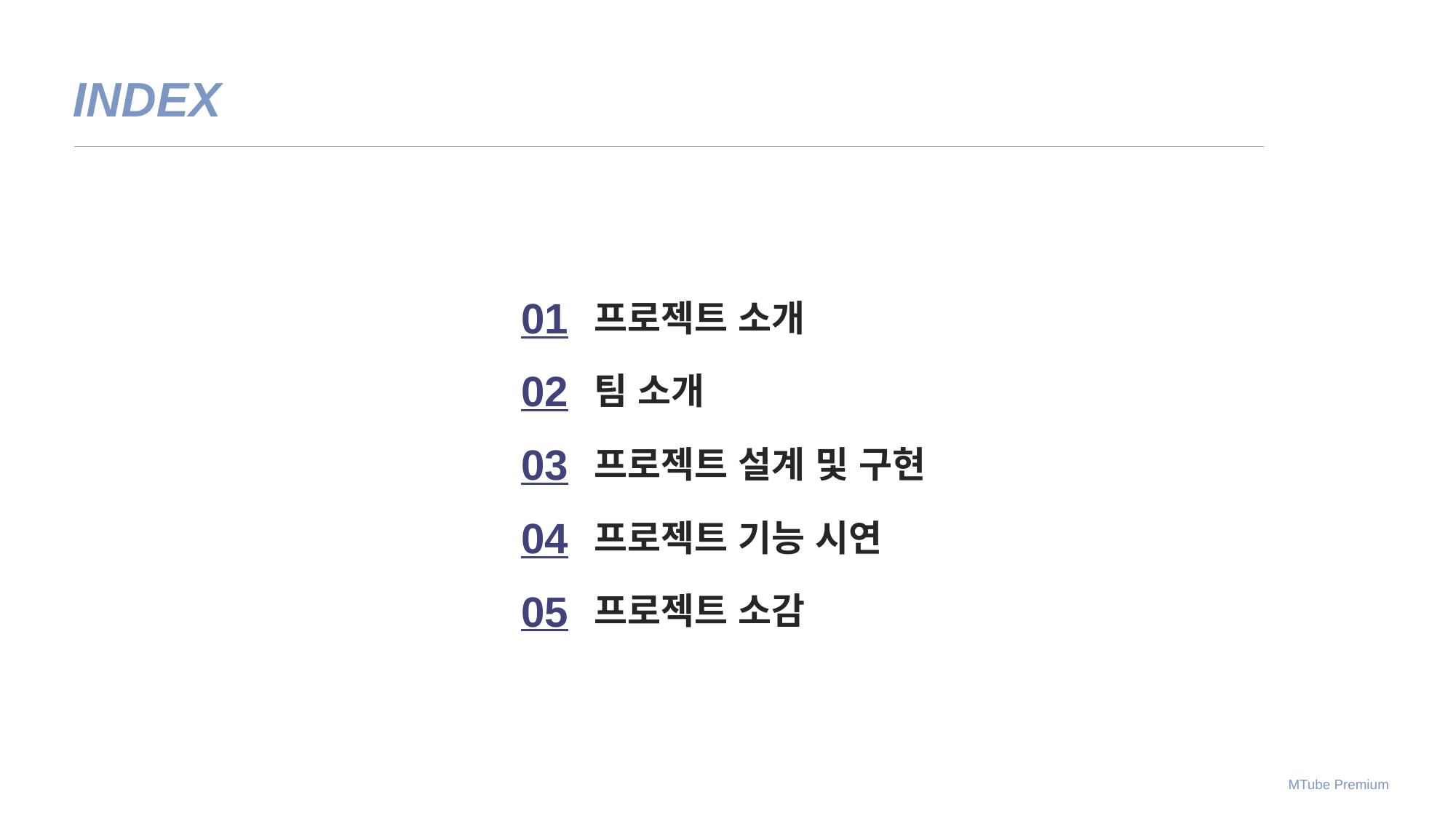

INDEX
프로젝트 소개
01
팀 소개
02
프로젝트 설계 및 구현
03
프로젝트 기능 시연
04
프로젝트 소감
05
MTube Premium